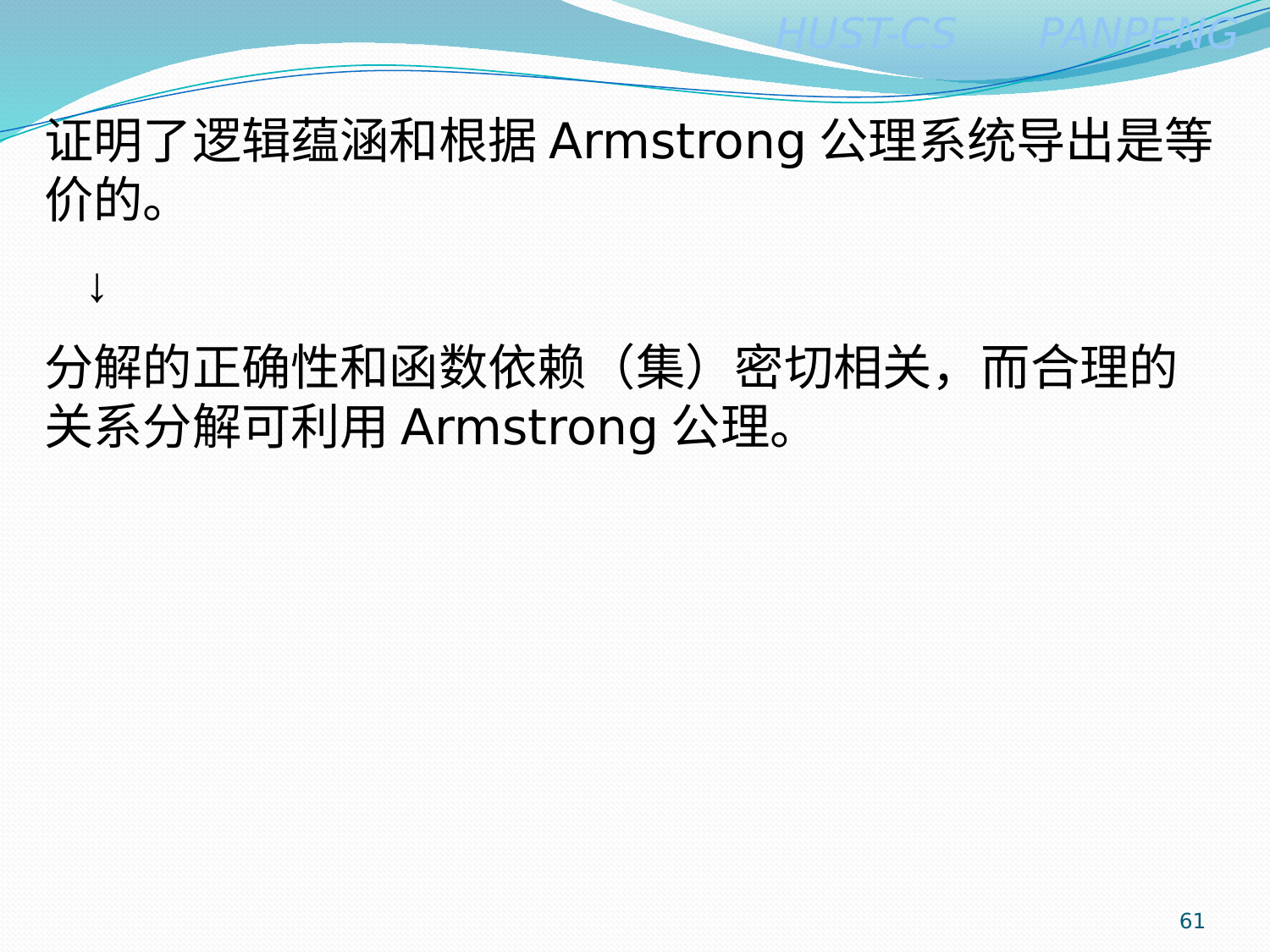

证明了逻辑蕴涵和根据Armstrong公理系统导出是等价的。
   ↓
分解的正确性和函数依赖（集）密切相关，而合理的关系分解可利用Armstrong公理。
61